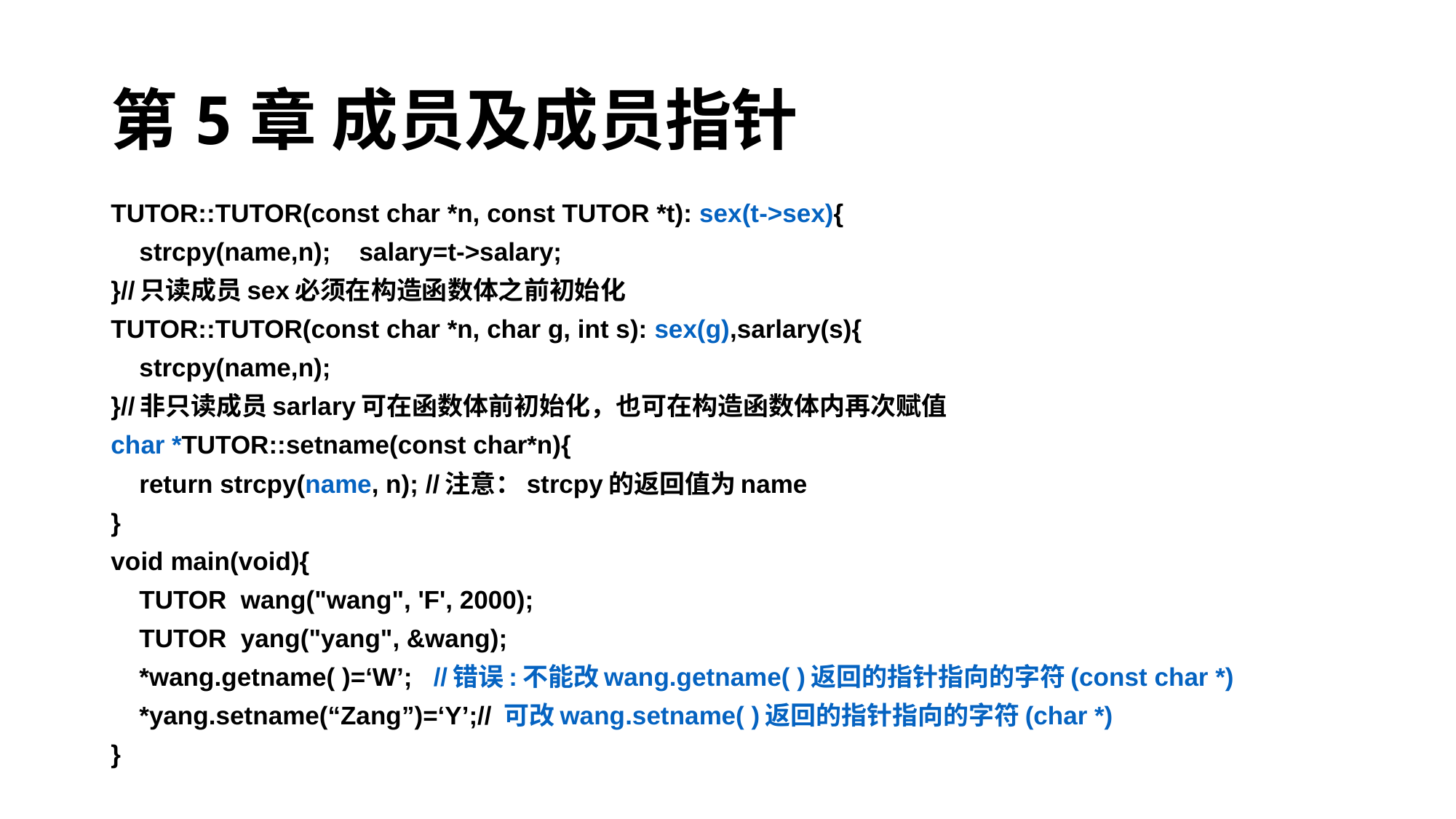

# 第5章 成员及成员指针
TUTOR::TUTOR(const char *n, const TUTOR *t): sex(t->sex){
    strcpy(name,n);    salary=t->salary;
}//只读成员sex必须在构造函数体之前初始化
TUTOR::TUTOR(const char *n, char g, int s): sex(g),sarlary(s){
    strcpy(name,n);
}//非只读成员sarlary可在函数体前初始化，也可在构造函数体内再次赋值
char *TUTOR::setname(const char*n){
    return strcpy(name, n); //注意：strcpy的返回值为name
}
void main(void){
    TUTOR  wang("wang", 'F', 2000);
    TUTOR  yang("yang", &wang);
    *wang.getname( )=‘W’;   //错误:不能改wang.getname( )返回的指针指向的字符(const char *)
    *yang.setname(“Zang”)=‘Y’;// 可改wang.setname( )返回的指针指向的字符(char *)
}